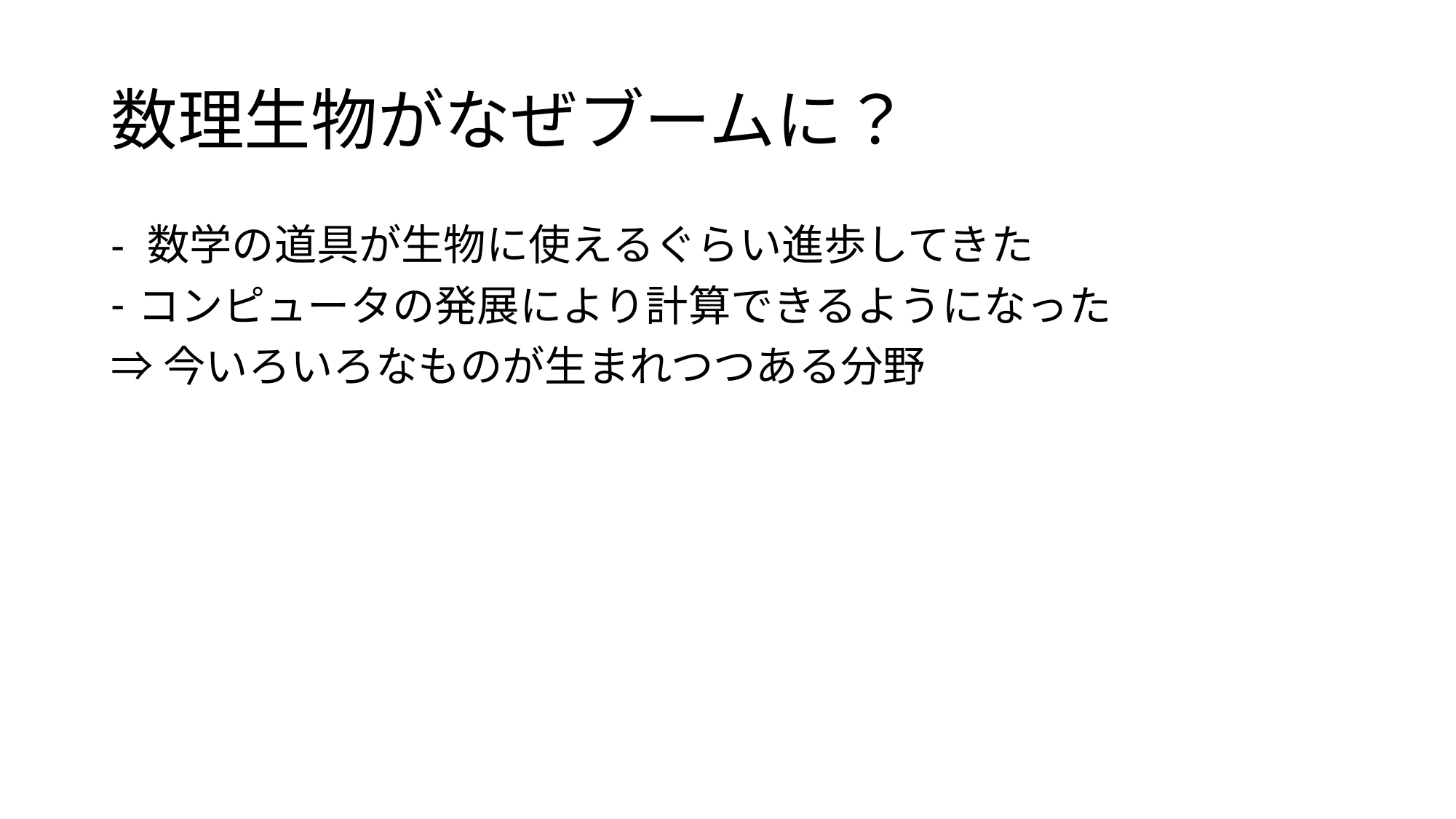

# 数理生物がなぜブームに？
- 数学の道具が生物に使えるぐらい進歩してきた
コンピュータの発展により計算できるようになった
⇒今いろいろなものが生まれつつある分野